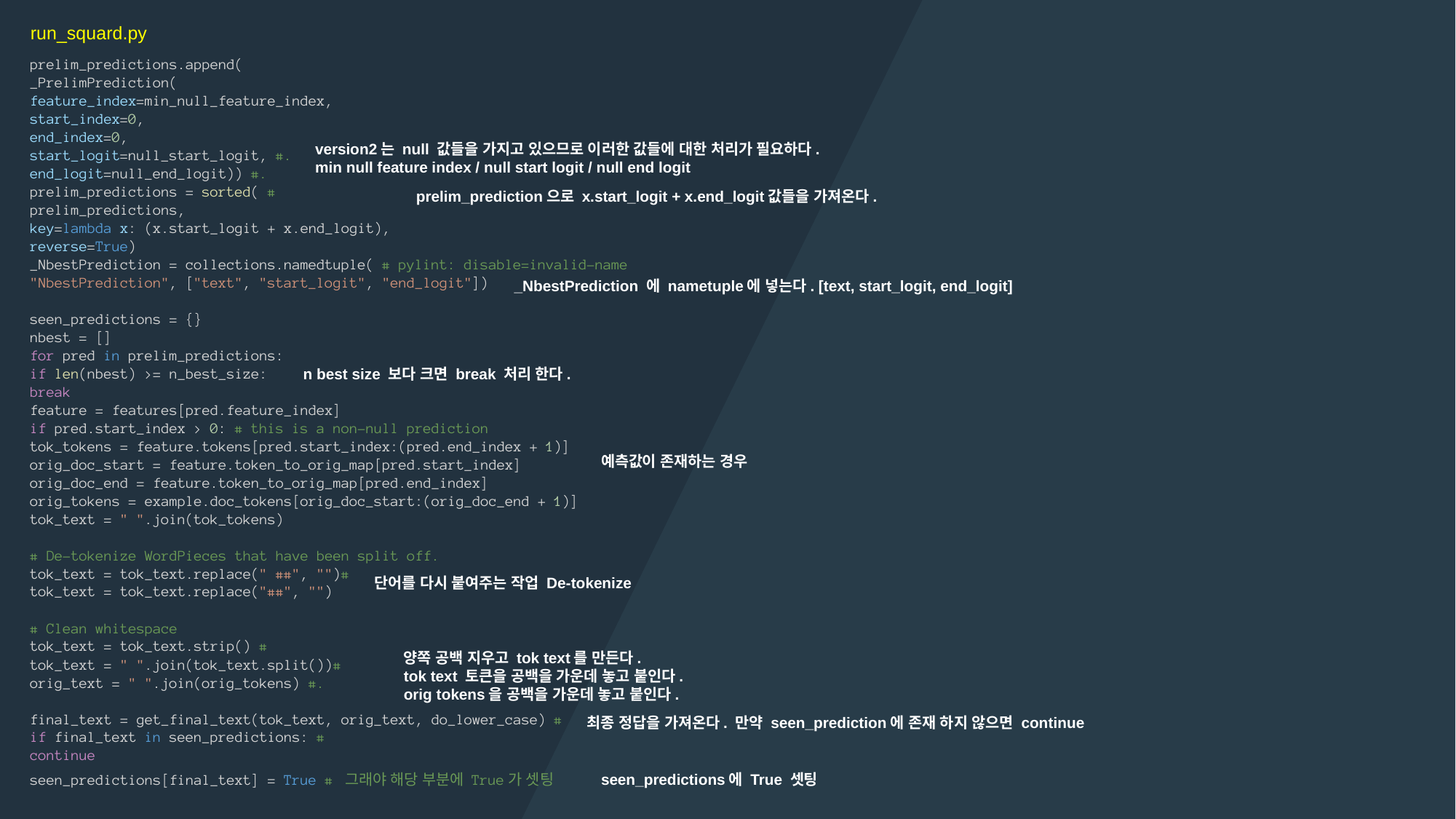

run_squard.py
prelim_predictions.append(
_PrelimPrediction(
feature_index=min_null_feature_index,
start_index=0,
end_index=0,
start_logit=null_start_logit, #.
end_logit=null_end_logit)) #.
prelim_predictions = sorted( #
prelim_predictions,
key=lambda x: (x.start_logit + x.end_logit),
reverse=True)
_NbestPrediction = collections.namedtuple( # pylint: disable=invalid-name
"NbestPrediction", ["text", "start_logit", "end_logit"])
seen_predictions = {}
nbest = []
for pred in prelim_predictions:
if len(nbest) >= n_best_size:
break
feature = features[pred.feature_index]
if pred.start_index > 0: # this is a non-null prediction
tok_tokens = feature.tokens[pred.start_index:(pred.end_index + 1)]
orig_doc_start = feature.token_to_orig_map[pred.start_index]
orig_doc_end = feature.token_to_orig_map[pred.end_index]
orig_tokens = example.doc_tokens[orig_doc_start:(orig_doc_end + 1)]
tok_text = " ".join(tok_tokens)
# De-tokenize WordPieces that have been split off.
tok_text = tok_text.replace(" ##", "")#
tok_text = tok_text.replace("##", "")
# Clean whitespace
tok_text = tok_text.strip() #
tok_text = " ".join(tok_text.split())#
orig_text = " ".join(orig_tokens) #.
final_text = get_final_text(tok_text, orig_text, do_lower_case) #
if final_text in seen_predictions: #
continue
version2는 null 값들을 가지고 있으므로 이러한 값들에 대한 처리가 필요하다.
min null feature index / null start logit / null end logit
prelim_prediction으로 x.start_logit + x.end_logit값들을 가져온다.
_NbestPrediction 에 nametuple에 넣는다. [text, start_logit, end_logit]
n best size 보다 크면 break 처리 한다.

예측값이 존재하는 경우
단어를 다시 붙여주는 작업 De-tokenize
양쪽 공백 지우고 tok text를 만든다.
tok text 토큰을 공백을 가운데 놓고 붙인다.
orig tokens을 공백을 가운데 놓고 붙인다.
최종 정답을 가져온다. 만약 seen_prediction에 존재 하지 않으면 continue
seen_predictions[final_text] = True # 그래야 해당 부분에 True가 셋팅
seen_predictions에 True 셋팅